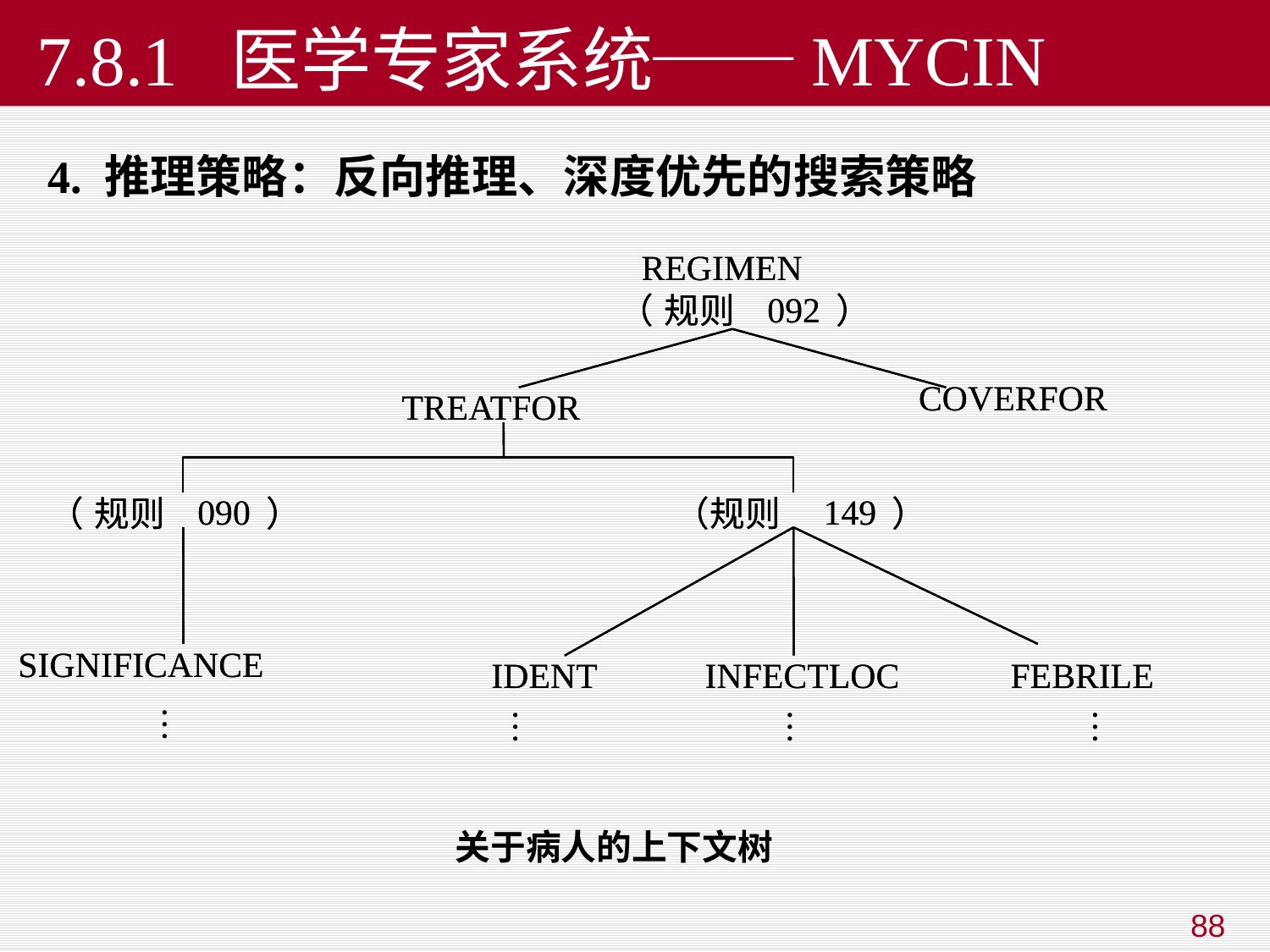

# 7.8.1  医学专家系统──MYCIN
4. 推理策略：反向推理、深度优先的搜索策略

REGIMEN
REGIMEN
092
092
（
（
规则
规则
）
）

COVERFOR
COVERFOR
TREATFOR
TREATFOR

090
090
149
149
（
（
规则
规则
）
）
（规则
（规则
）
）

SIGNIFICANCE
SIGNIFICANCE

IDENT
IDENT
INFECTLOC
INFECTLOC
FEBRILE
FEBRILE

…
…
…
…
…
…
…
…
关于病人的上下文树

88